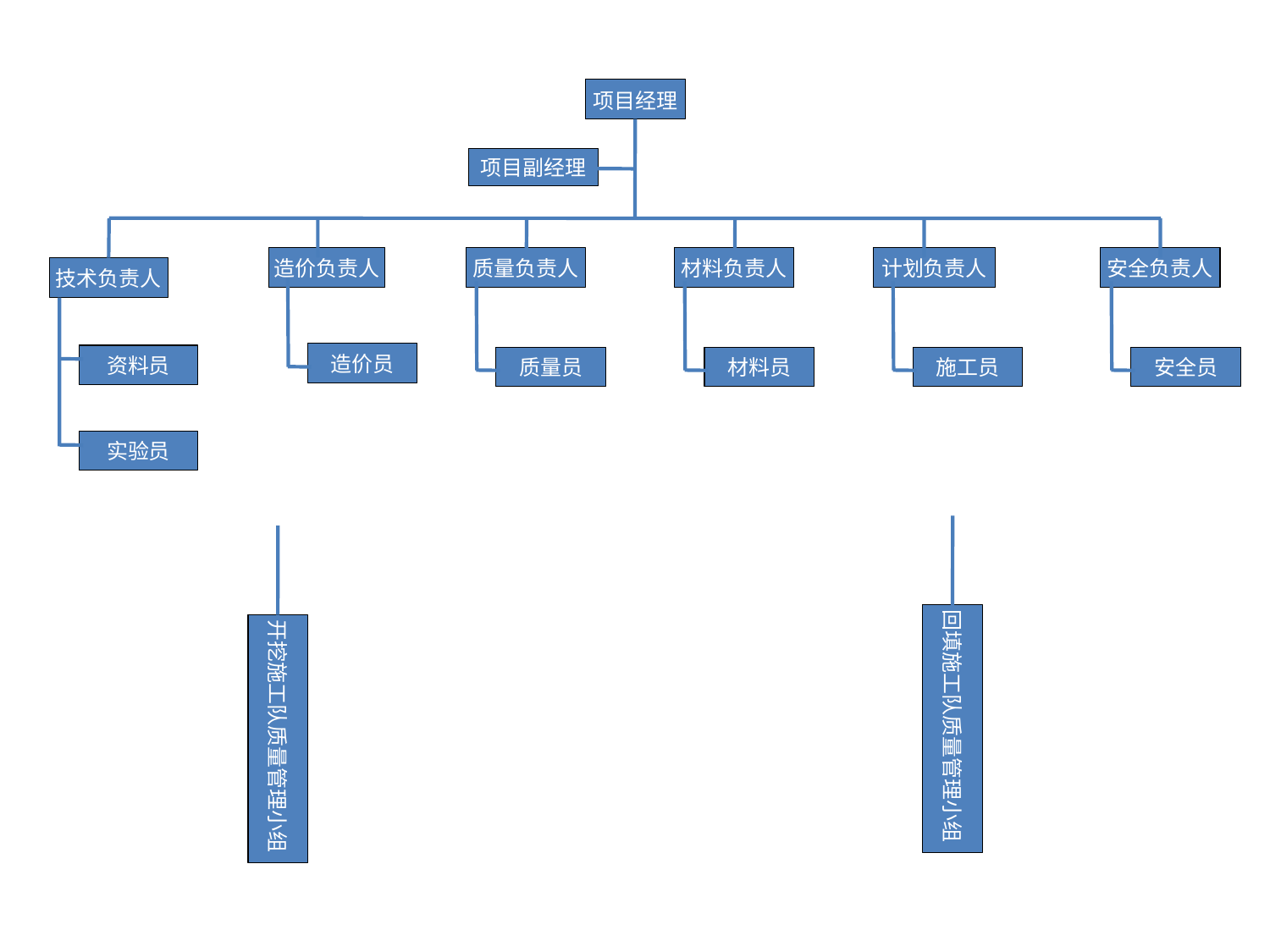

项目经理
项目副经理
造价负责人
质量负责人
材料负责人
计划负责人
安全负责人
技术负责人
造价员
资料员
质量员
材料员
施工员
安全员
实验员
回填施工队质量管理小组
开挖施工队质量管理小组